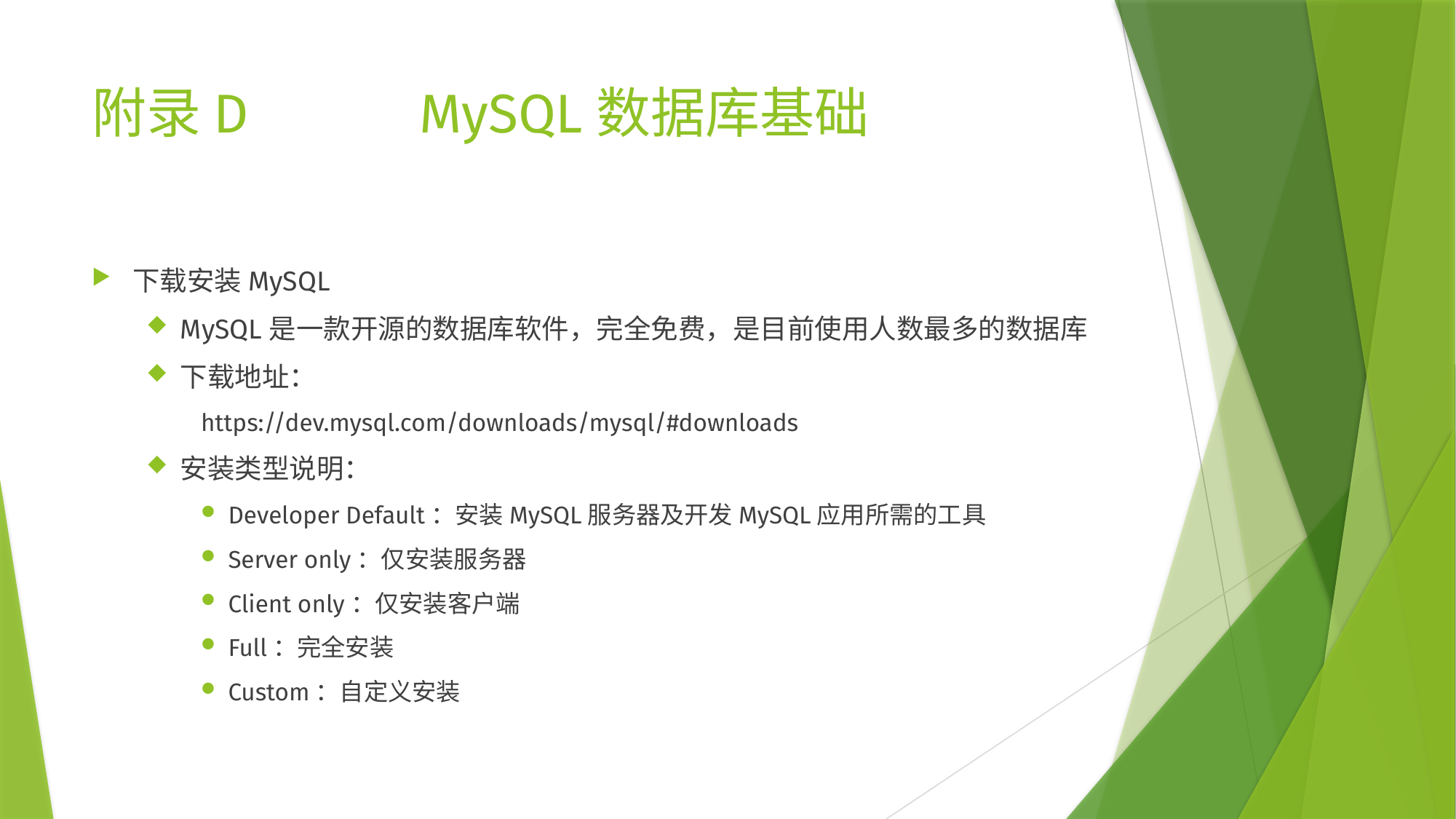

# 附录D		MySQL数据库基础
下载安装MySQL
MySQL是一款开源的数据库软件，完全免费，是目前使用人数最多的数据库
下载地址：
https://dev.mysql.com/downloads/mysql/#downloads
安装类型说明：
Developer Default：安装MySQL服务器及开发MySQL应用所需的工具
Server only：仅安装服务器
Client only：仅安装客户端
Full：完全安装
Custom：自定义安装